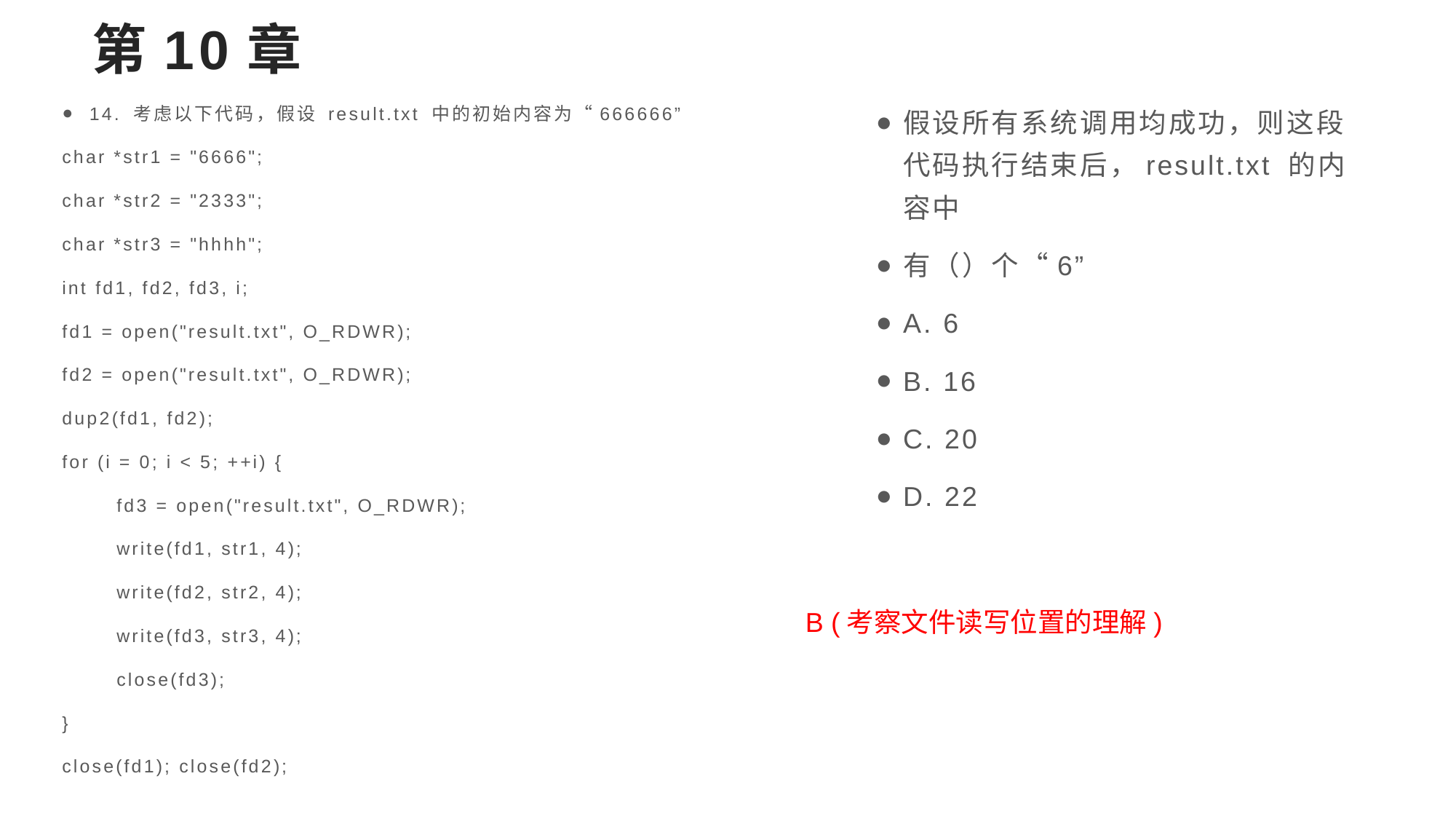

# 第10章
14. 考虑以下代码，假设 result.txt 中的初始内容为“666666”
char *str1 = "6666";
char *str2 = "2333";
char *str3 = "hhhh";
int fd1, fd2, fd3, i;
fd1 = open("result.txt", O_RDWR);
fd2 = open("result.txt", O_RDWR);
dup2(fd1, fd2);
for (i = 0; i < 5; ++i) {
fd3 = open("result.txt", O_RDWR);
write(fd1, str1, 4);
write(fd2, str2, 4);
write(fd3, str3, 4);
close(fd3);
}
close(fd1); close(fd2);
假设所有系统调用均成功，则这段代码执行结束后，result.txt 的内容中
有（）个“6”
A. 6
B. 16
C. 20
D. 22
B (考察文件读写位置的理解)